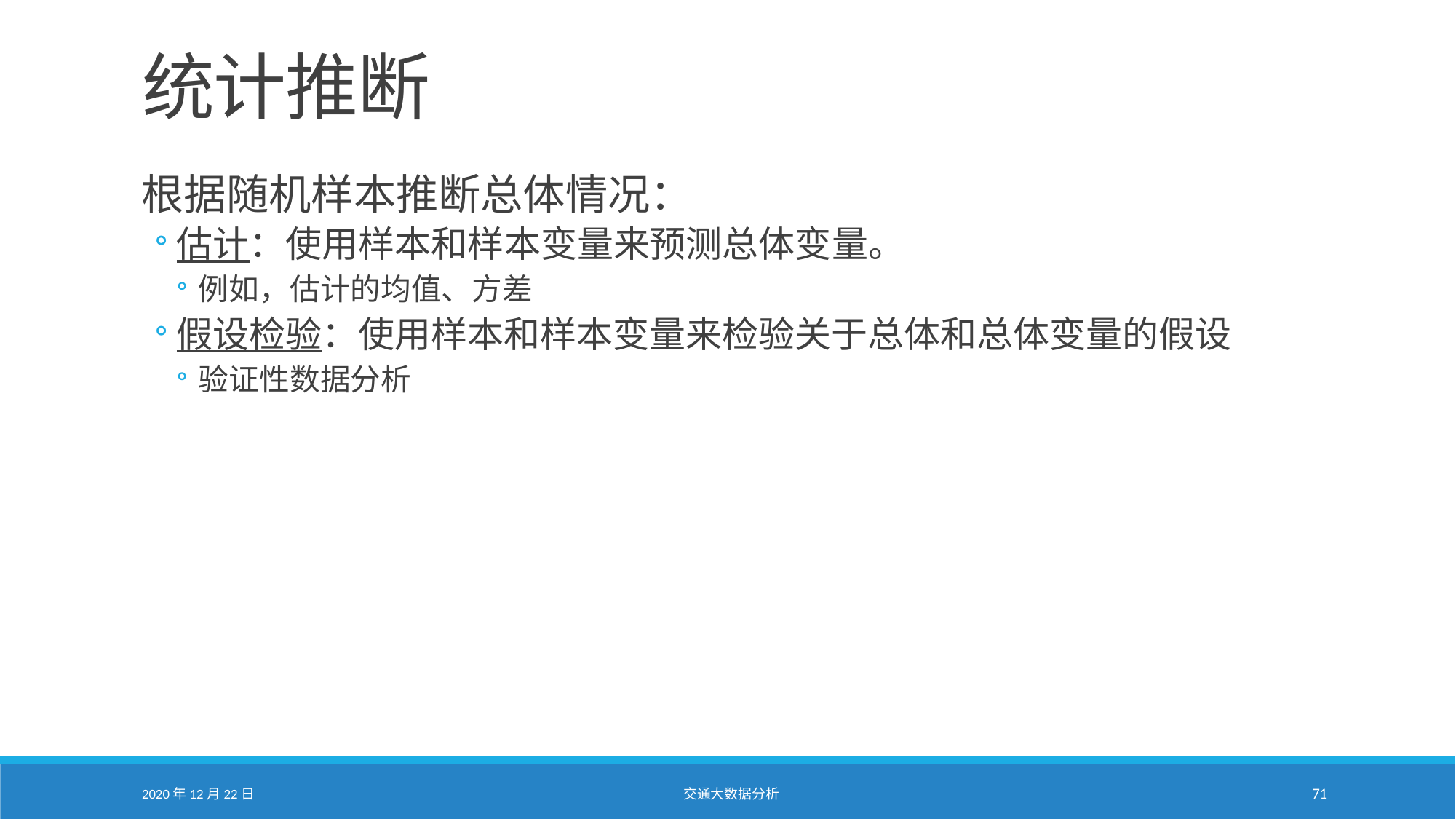

# 统计推断
根据随机样本推断总体情况：
估计：使用样本和样本变量来预测总体变量。
例如，估计的均值、方差
假设检验：使用样本和样本变量来检验关于总体和总体变量的假设
验证性数据分析
2020年12月22日
交通大数据分析
71